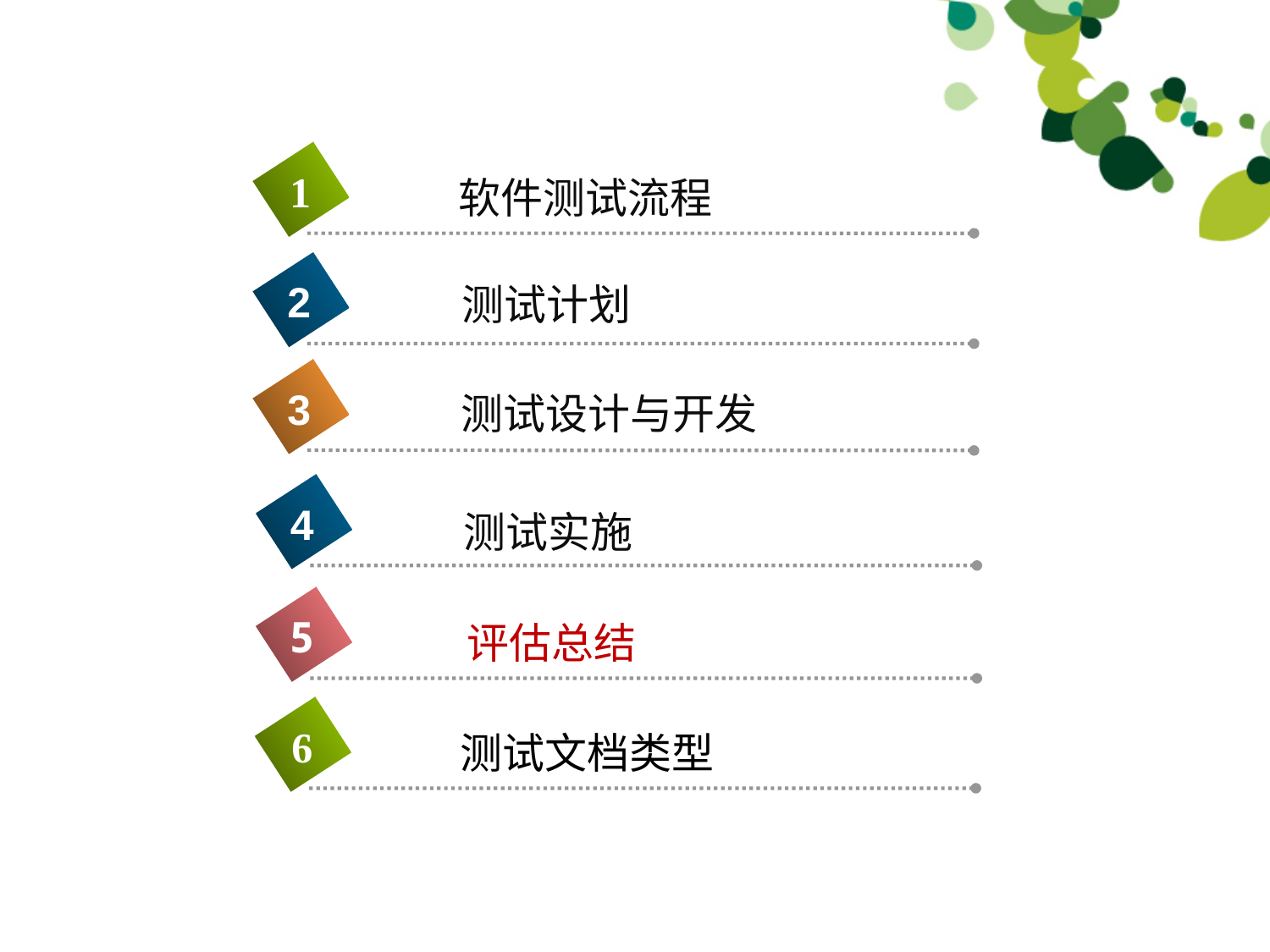

1
软件测试流程

2

测试计划

3
测试设计与开发

4

测试实施

5
评估总结

6
测试文档类型